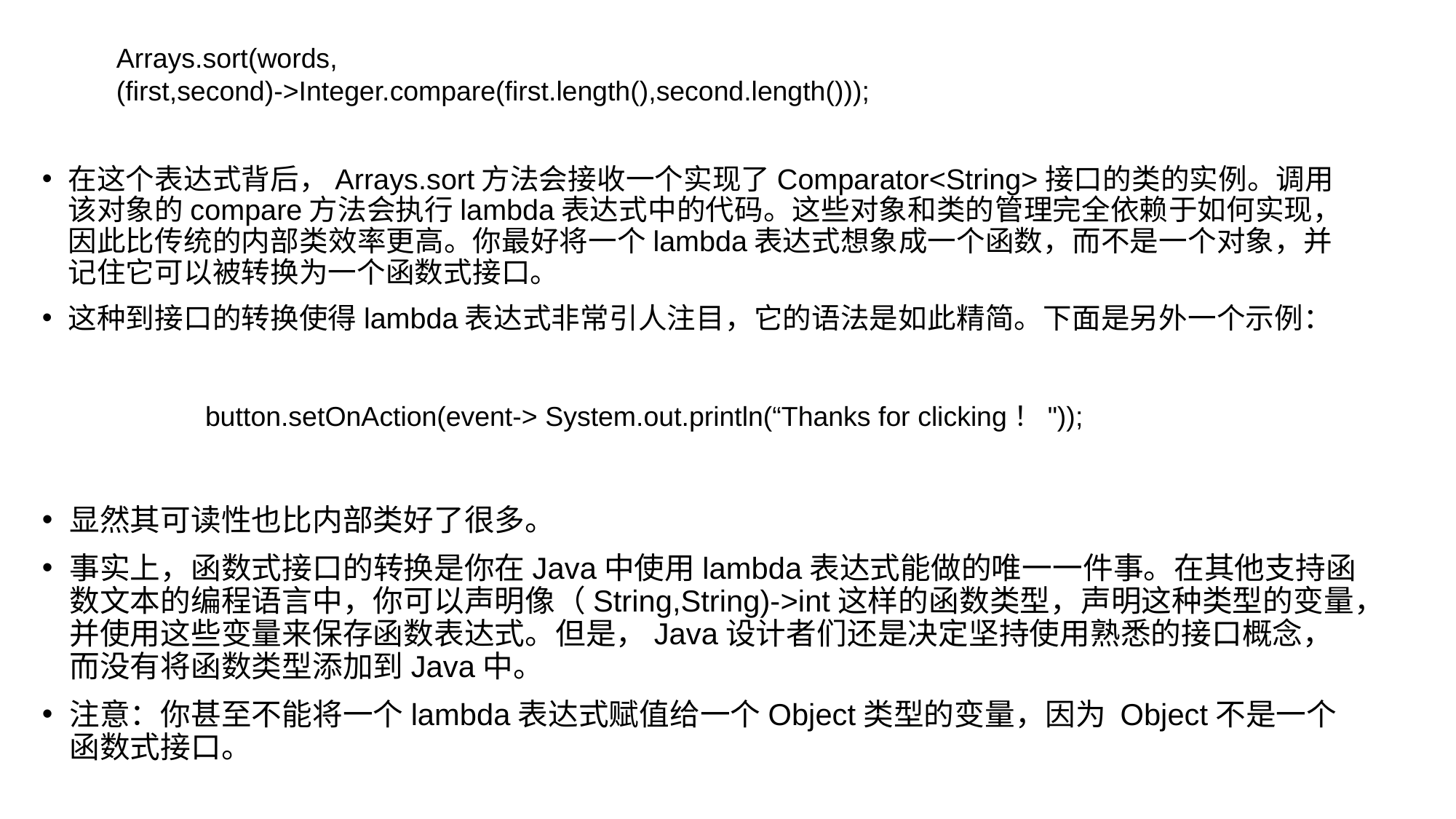

Arrays.sort(words,
(first,second)->Integer.compare(first.length(),second.length()));
在这个表达式背后，Arrays.sort方法会接收一个实现了Comparator<String>接口的类的实例。调用该对象的compare方法会执行lambda表达式中的代码。这些对象和类的管理完全依赖于如何实现，因此比传统的内部类效率更高。你最好将一个lambda表达式想象成一个函数，而不是一个对象，并记住它可以被转换为一个函数式接口。
这种到接口的转换使得lambda表达式非常引人注目，它的语法是如此精简。下面是另外一个示例：
button.setOnAction(event-> System.out.println(“Thanks for clicking！"));
显然其可读性也比内部类好了很多。
事实上，函数式接口的转换是你在Java中使用lambda表达式能做的唯一一件事。在其他支持函数文本的编程语言中，你可以声明像（String,String)->int这样的函数类型，声明这种类型的变量，并使用这些变量来保存函数表达式。但是，Java设计者们还是决定坚持使用熟悉的接口概念，而没有将函数类型添加到Java中。
注意：你甚至不能将一个lambda表达式赋值给一个Object类型的变量，因为 Object不是一个函数式接口。